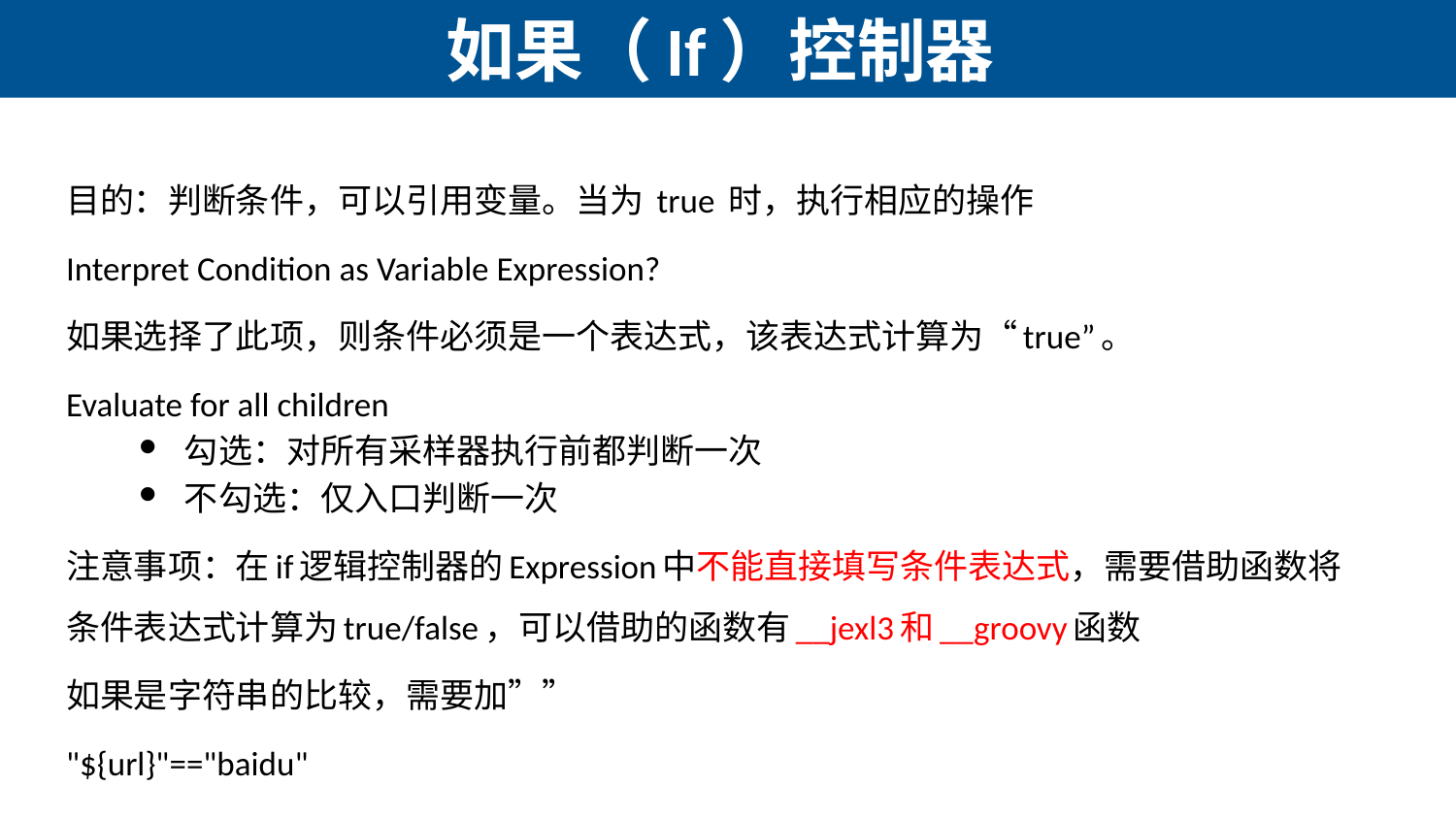

# 如果（If）控制器
目的：判断条件，可以引用变量。当为 true 时，执行相应的操作
Interpret Condition as Variable Expression?
如果选择了此项，则条件必须是一个表达式，该表达式计算为“true”。
Evaluate for all children
勾选：对所有采样器执行前都判断一次
不勾选：仅入口判断一次
注意事项：在if逻辑控制器的Expression中不能直接填写条件表达式，需要借助函数将条件表达式计算为true/false，可以借助的函数有__jexl3和__groovy函数
如果是字符串的比较，需要加””
"${url}"=="baidu"